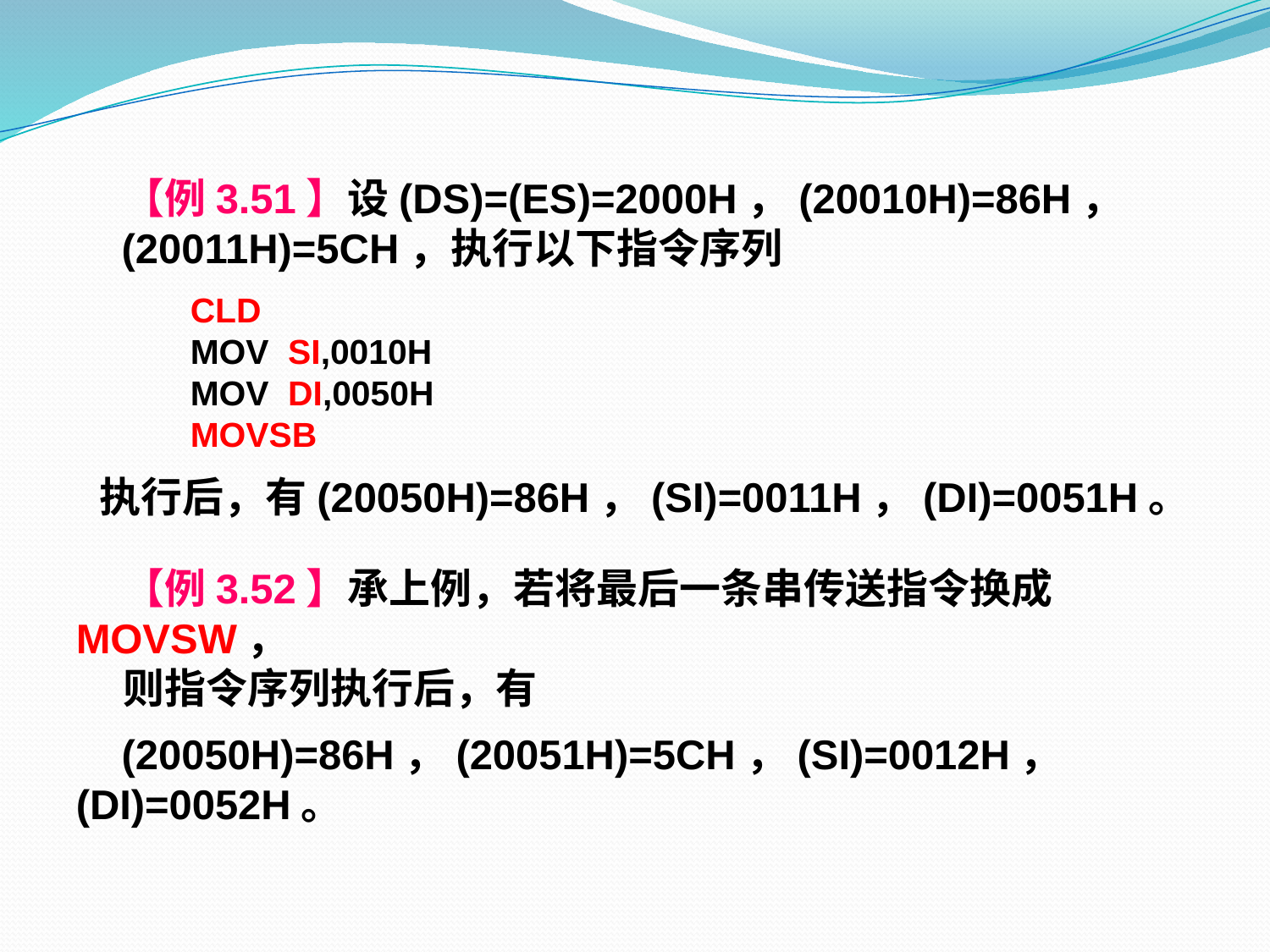

【例3.51】设(DS)=(ES)=2000H，(20010H)=86H，
    (20011H)=5CH，执行以下指令序列

            CLD
            MOV  SI,0010H
            MOV  DI,0050H
            MOVSB

  执行后，有(20050H)=86H，(SI)=0011H，(DI)=0051H。

    【例3.52】承上例，若将最后一条串传送指令换成MOVSW，
    则指令序列执行后，有

    (20050H)=86H，(20051H)=5CH，(SI)=0012H，(DI)=0052H。